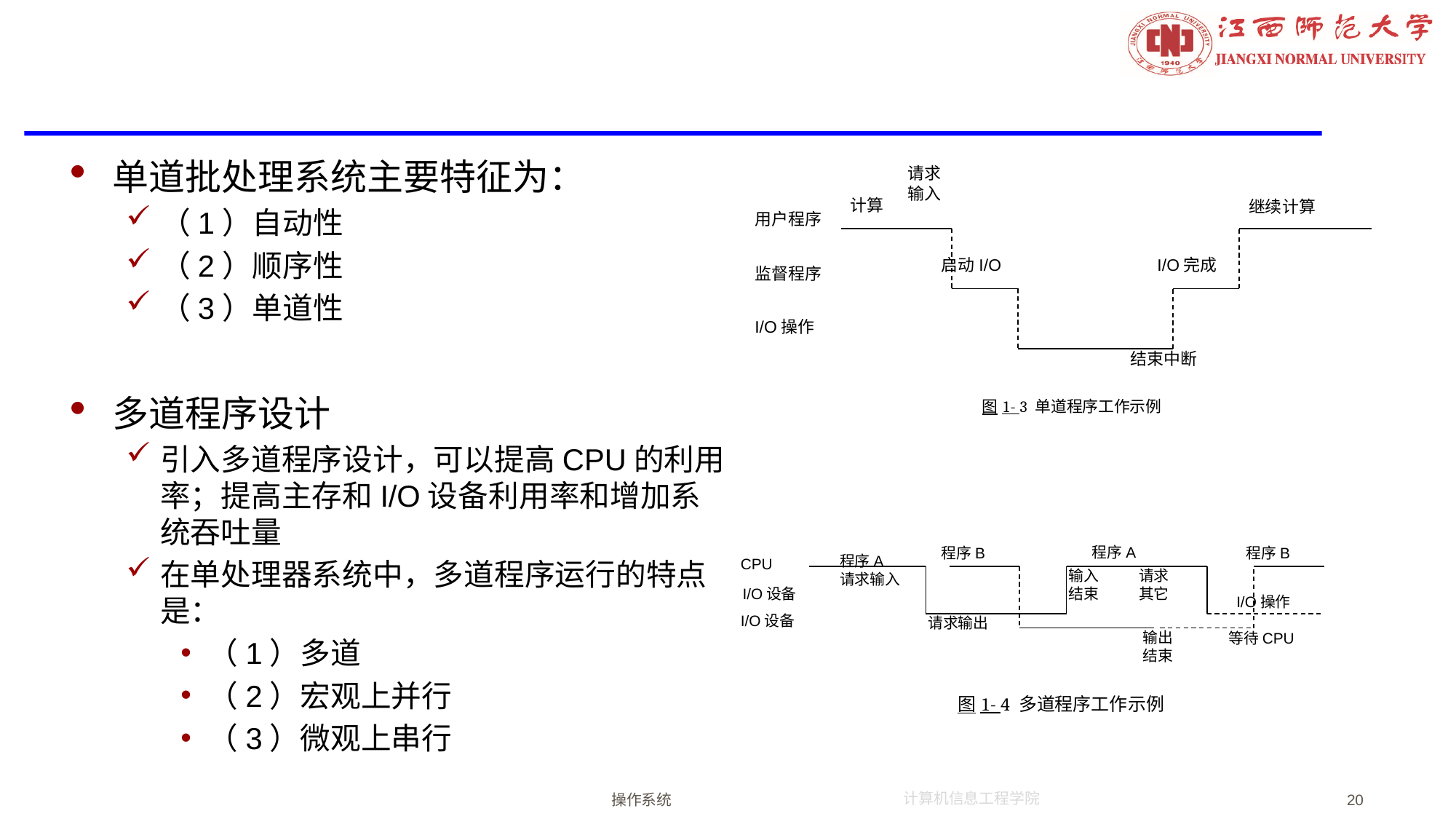

#
单道批处理系统主要特征为：
（1）自动性
（2）顺序性
（3）单道性

多道程序设计
引入多道程序设计，可以提高CPU的利用率；提高主存和I/O设备利用率和增加系统吞吐量
在单处理器系统中，多道程序运行的特点是：
（1）多道
（2）宏观上并行
（3）微观上串行
请求
输入
计算
继续计算
用户程序
启动I/O
I/O完成
监督程序
I/O操作
结束中断
图1- 3 单道程序工作示例
程序A
程序B
程序B
程序A
请求输入
CPU
输入
结束
请求
其它
I/O设备
I/O操作
I/O设备
请求输出
输出
结束
等待CPU
图1- 4 多道程序工作示例
操作系统
20